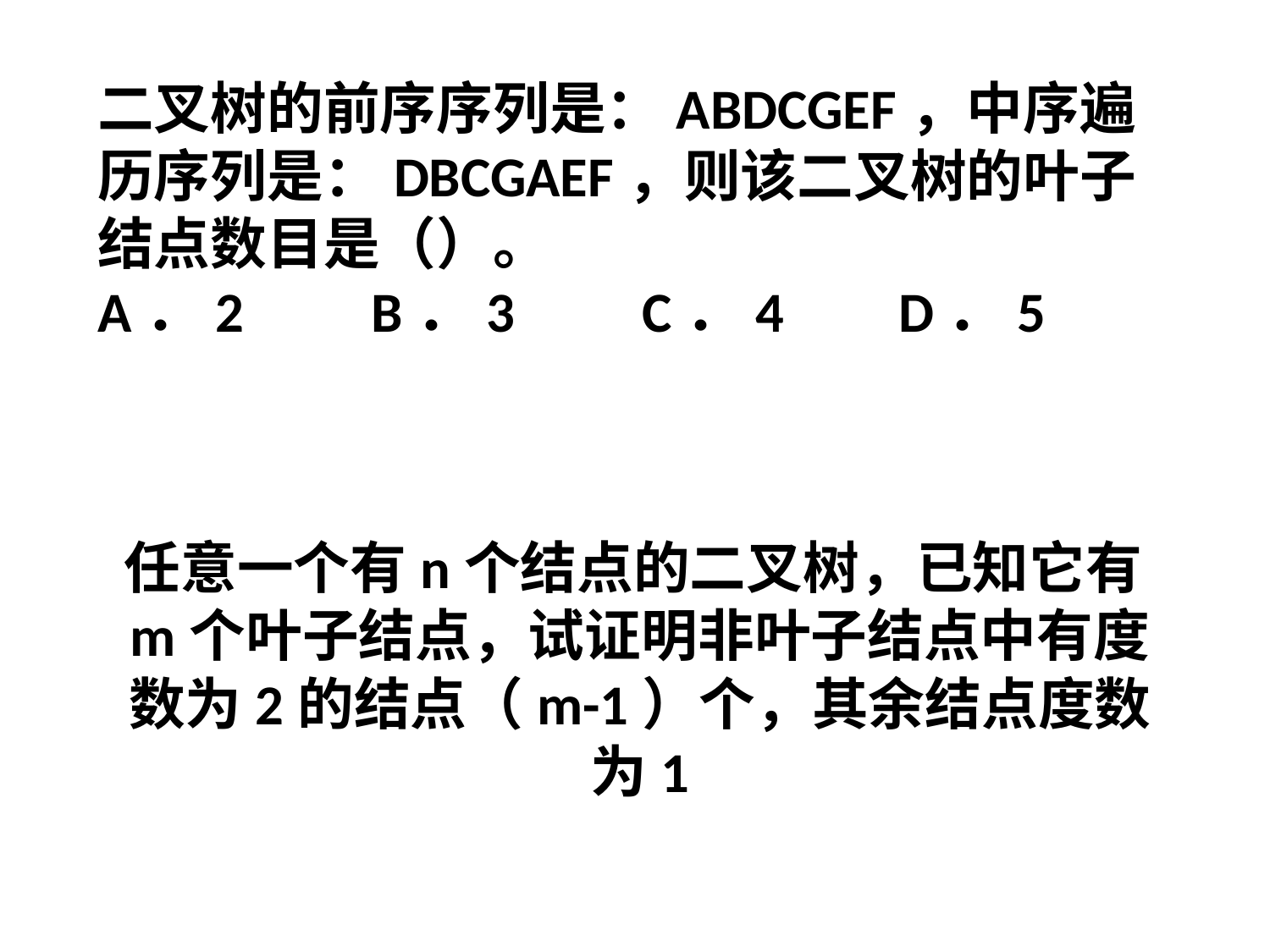

二叉树的前序序列是：ABDCGEF，中序遍历序列是：DBCGAEF，则该二叉树的叶子结点数目是（）。
A．2          B．3          C．4         D．5
任意一个有n个结点的二叉树，已知它有m个叶子结点，试证明非叶子结点中有度数为2的结点（m-1）个，其余结点度数为1